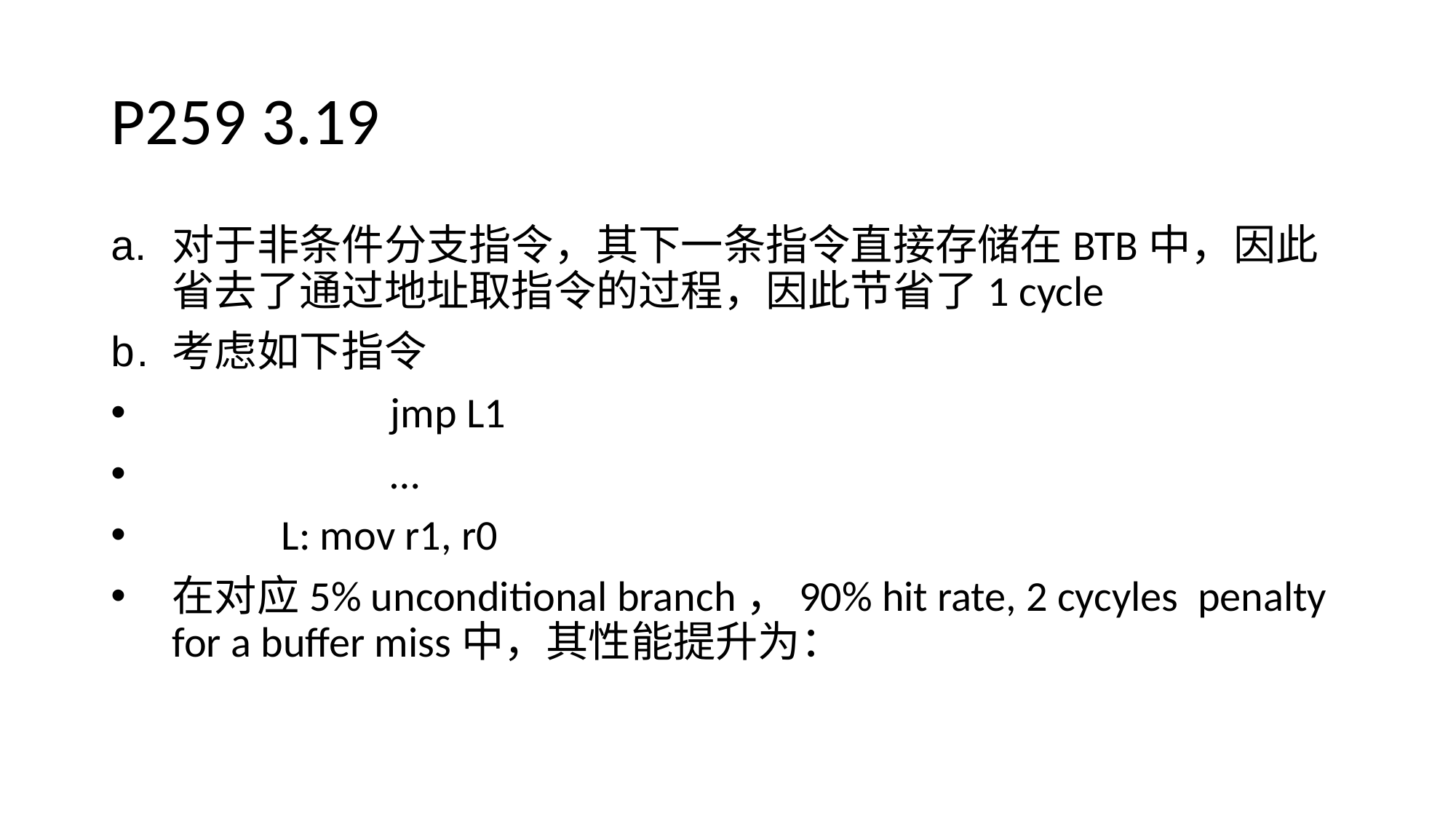

# P259 3.19
对于非条件分支指令，其下一条指令直接存储在BTB中，因此省去了通过地址取指令的过程，因此节省了1 cycle
考虑如下指令
		jmp L1
		…
	L: mov r1, r0
在对应5% unconditional branch，90% hit rate, 2 cycyles  penalty for a buffer miss中，其性能提升为：